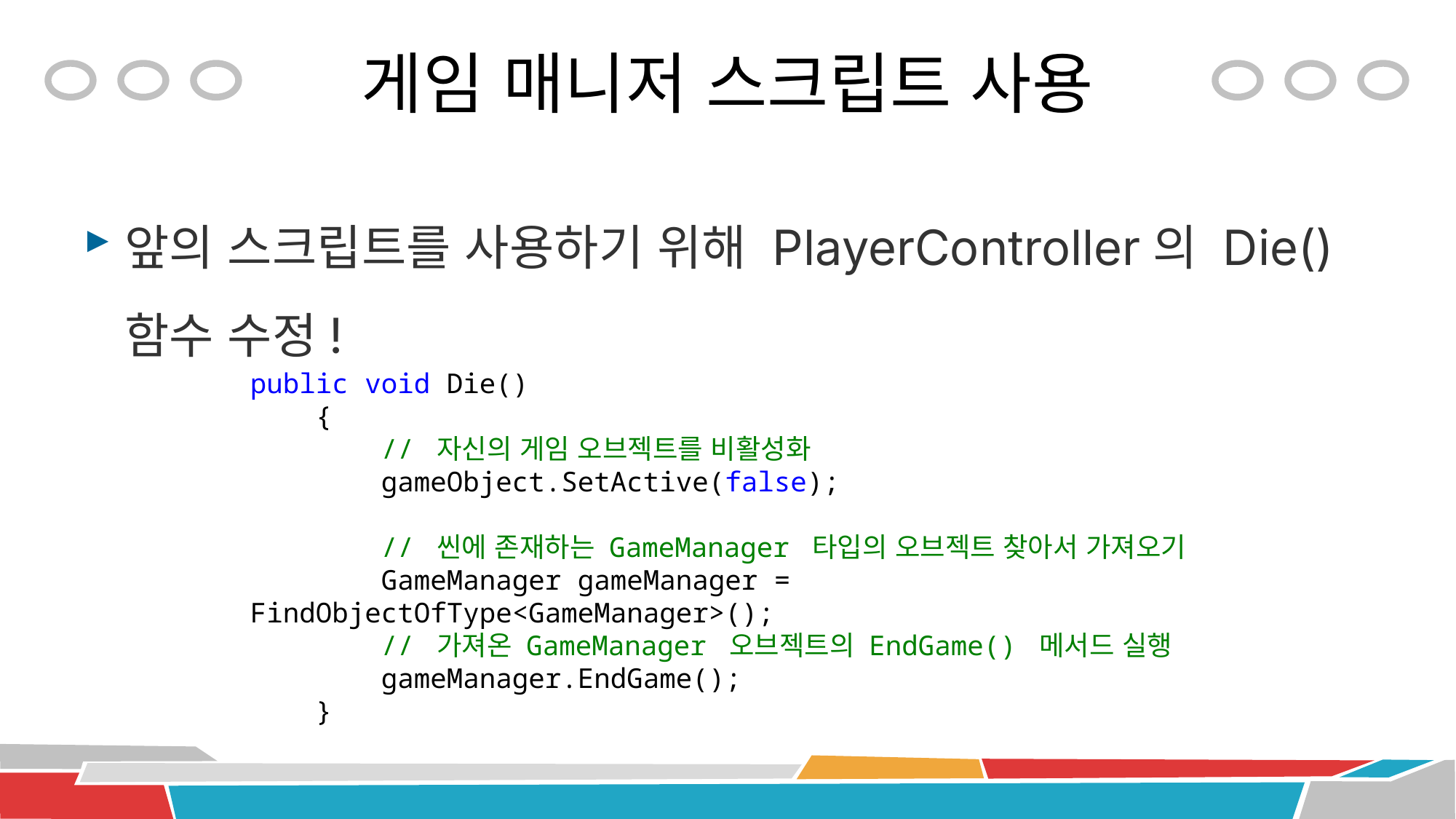

# 게임 매니저 스크립트 사용
앞의 스크립트를 사용하기 위해 PlayerController의 Die() 함수 수정!
public void Die()
    {
        // 자신의 게임 오브젝트를 비활성화
        gameObject.SetActive(false);

        // 씬에 존재하는 GameManager 타입의 오브젝트 찾아서 가져오기
        GameManager gameManager = FindObjectOfType<GameManager>();
        // 가져온 GameManager 오브젝트의 EndGame() 메서드 실행
        gameManager.EndGame();
    }